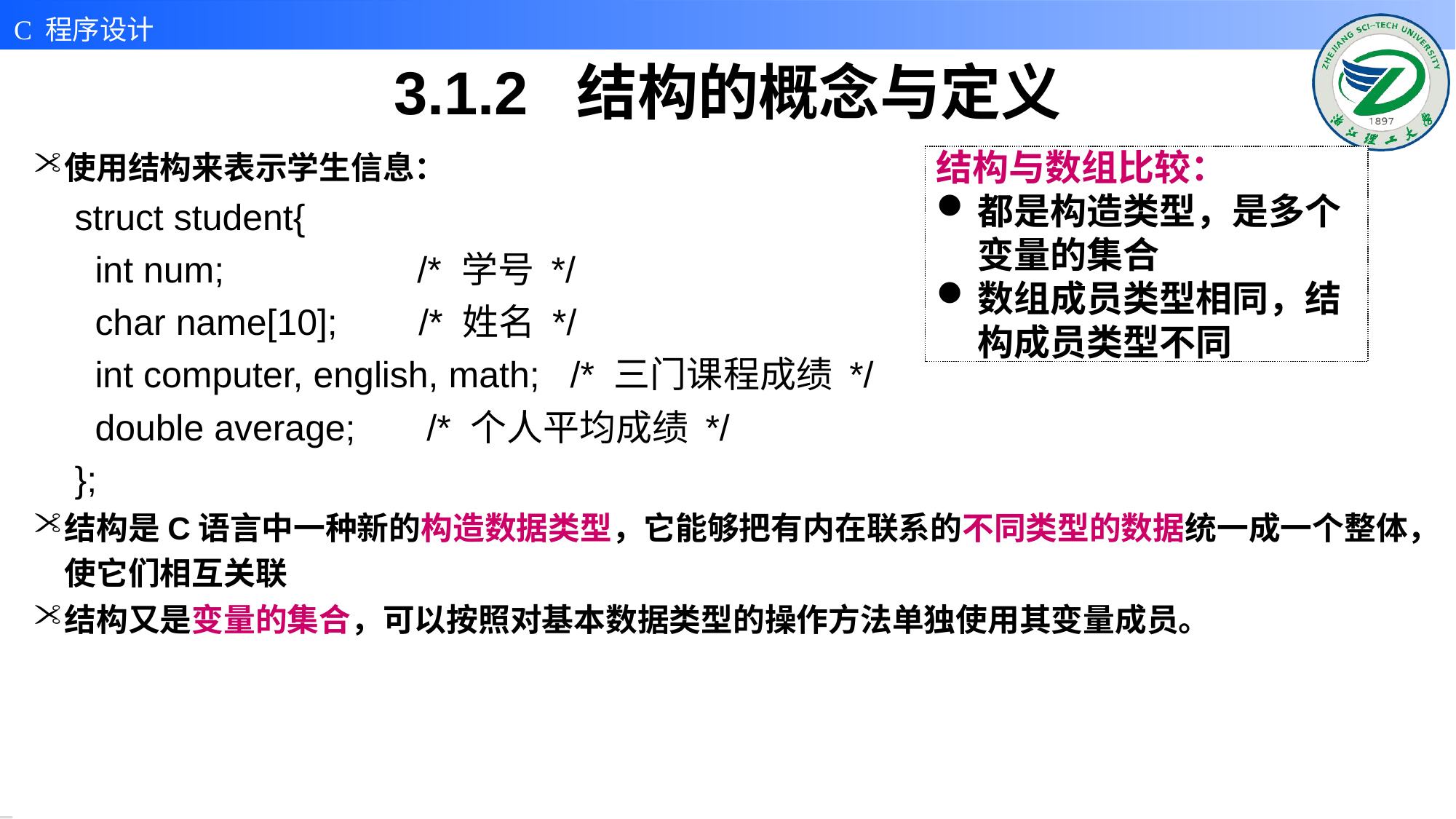

# 3.1.2  结构的概念与定义
使用结构来表示学生信息：
struct student{
  int num;                   /* 学号 */
  char name[10];        /* 姓名 */
  int computer, english, math;   /* 三门课程成绩 */
  double average;       /* 个人平均成绩 */
};
结构是C语言中一种新的构造数据类型，它能够把有内在联系的不同类型的数据统一成一个整体，使它们相互关联
结构又是变量的集合，可以按照对基本数据类型的操作方法单独使用其变量成员。
结构与数组比较：
都是构造类型，是多个变量的集合
数组成员类型相同，结构成员类型不同